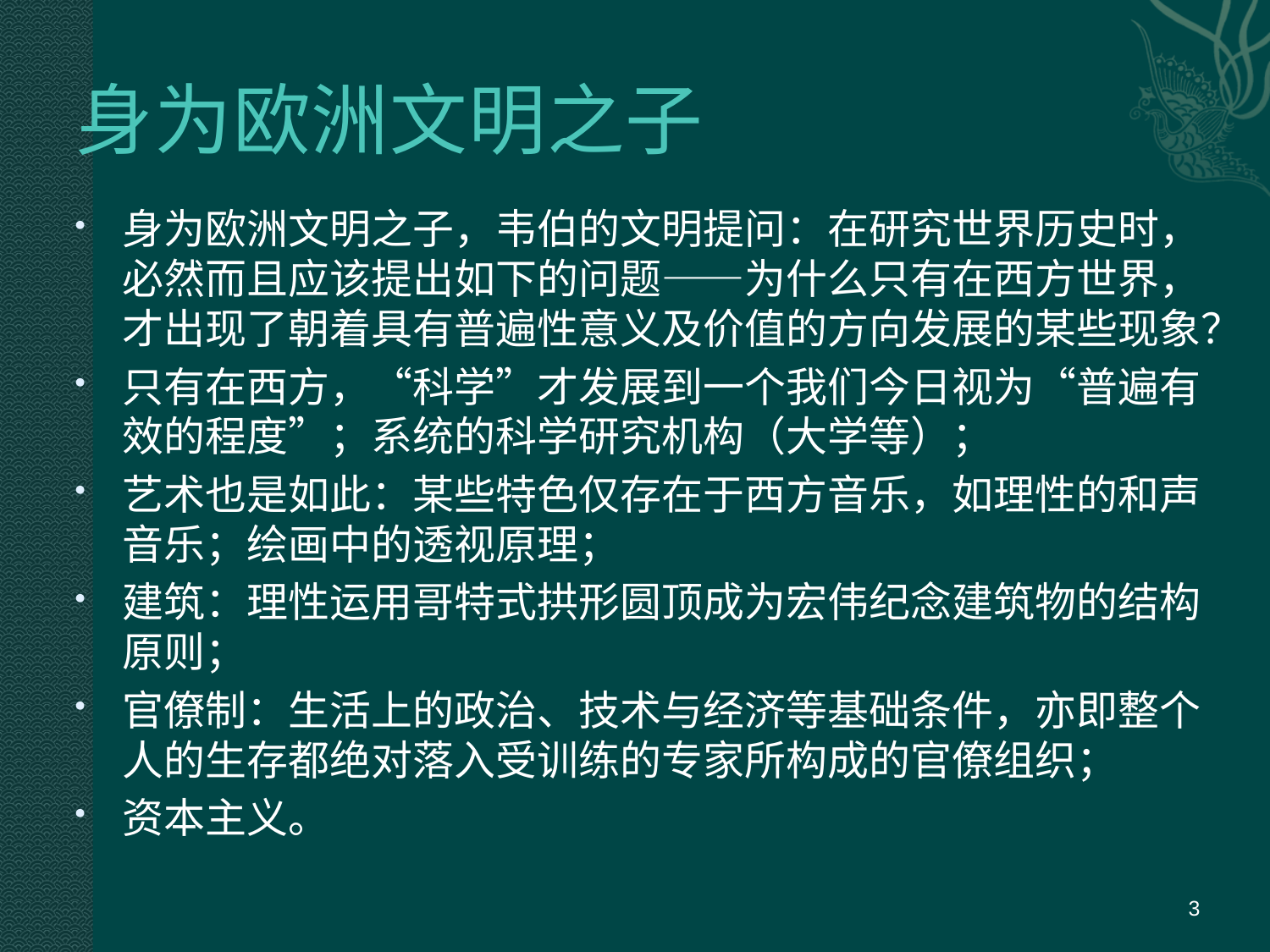

# 身为欧洲文明之子
身为欧洲文明之子，韦伯的文明提问：在研究世界历史时，必然而且应该提出如下的问题——为什么只有在西方世界，才出现了朝着具有普遍性意义及价值的方向发展的某些现象？
只有在西方，“科学”才发展到一个我们今日视为“普遍有效的程度”；系统的科学研究机构（大学等）；
艺术也是如此：某些特色仅存在于西方音乐，如理性的和声音乐；绘画中的透视原理；
建筑：理性运用哥特式拱形圆顶成为宏伟纪念建筑物的结构原则；
官僚制：生活上的政治、技术与经济等基础条件，亦即整个人的生存都绝对落入受训练的专家所构成的官僚组织；
资本主义。

3